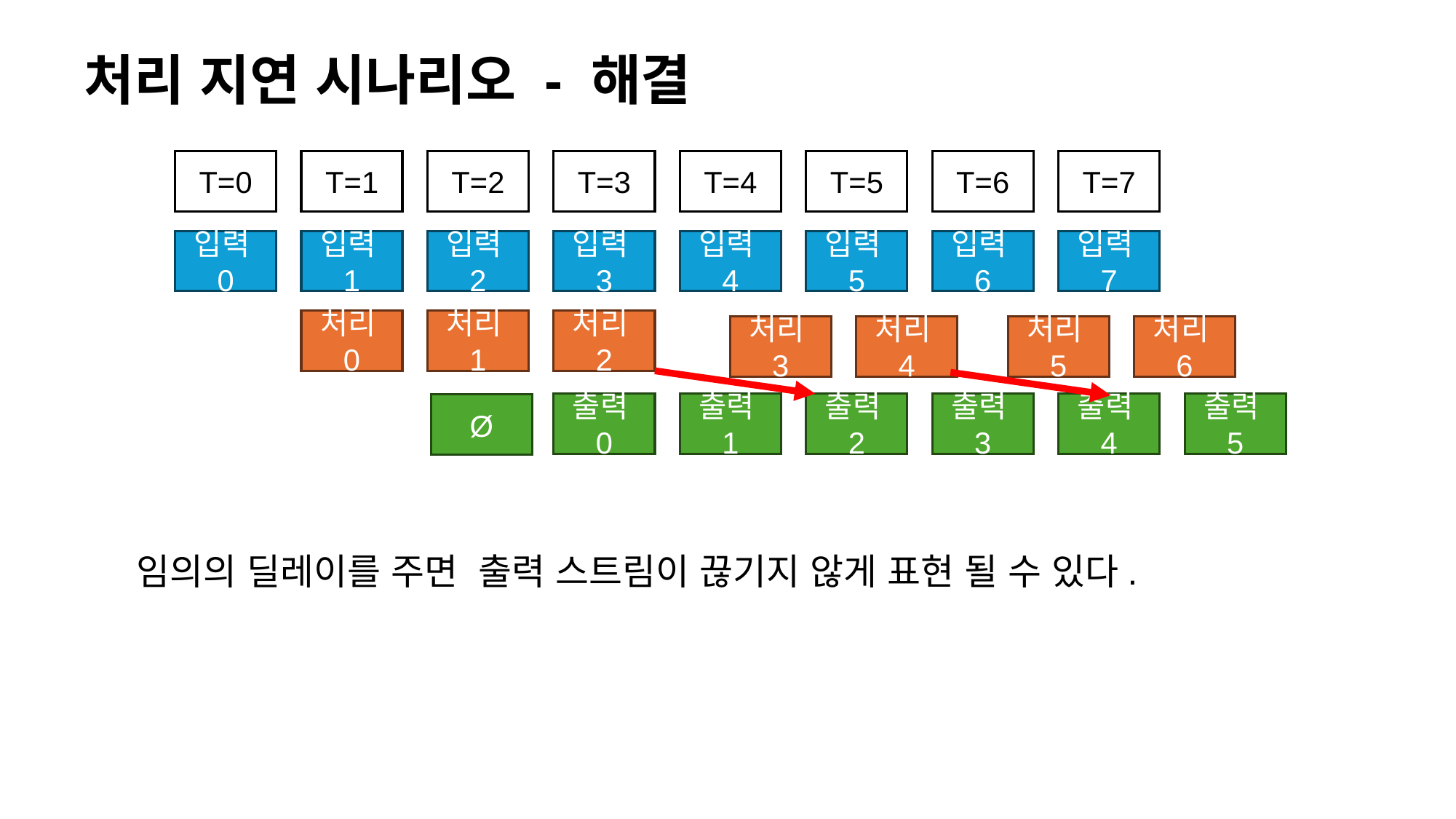

처리 지연 시나리오 - 해결
T=0
T=1
T=2
T=3
T=4
T=5
T=6
T=7
입력0
입력1
입력2
입력3
입력4
입력5
입력6
입력7
처리0
처리1
처리2
처리3
처리4
처리5
처리6
출력0
출력1
출력2
출력3
출력4
출력5
Ø
임의의 딜레이를 주면  출력 스트림이 끊기지 않게 표현 될 수 있다.